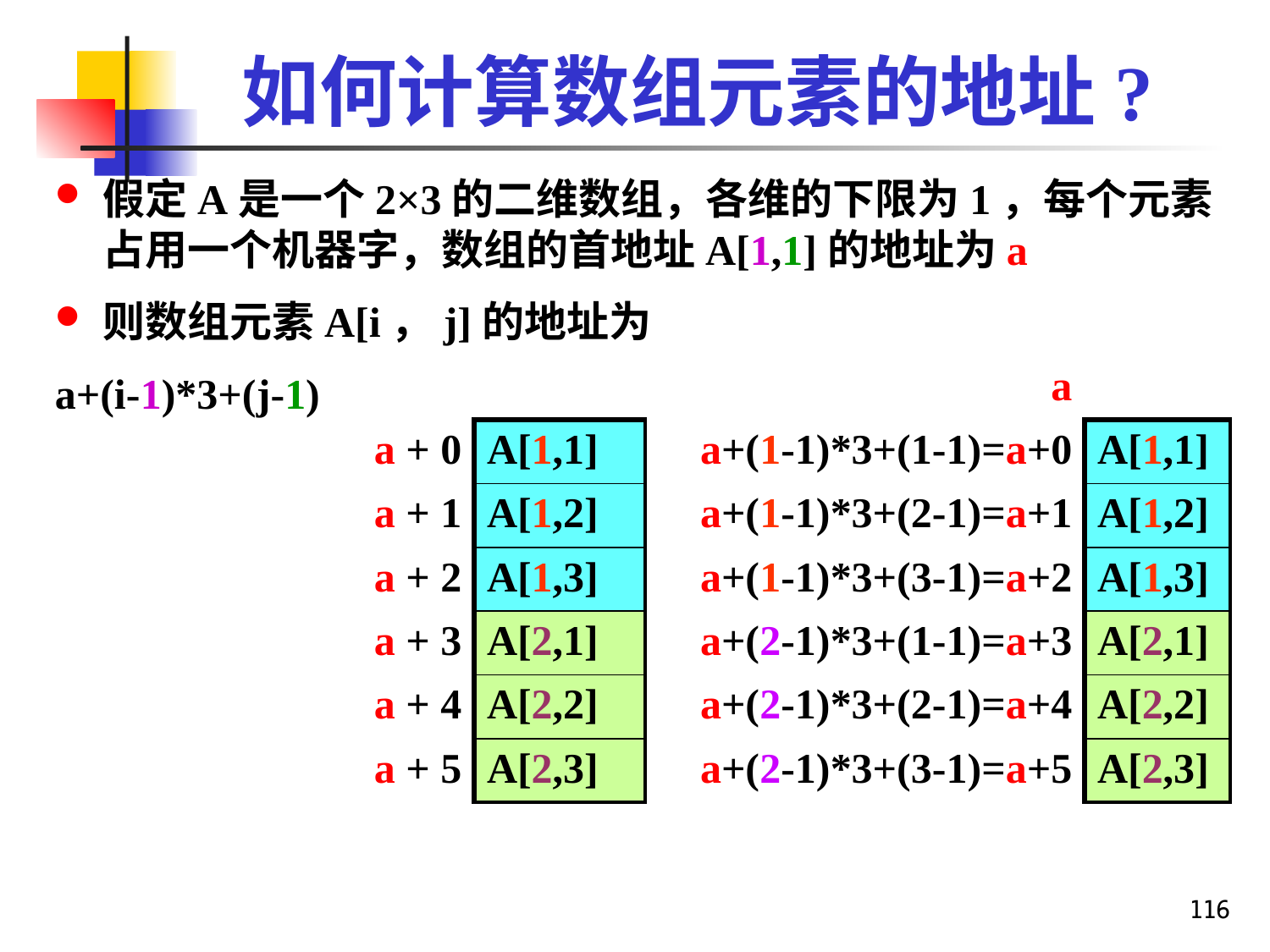

如何计算数组元素的地址?
假定A是一个2×3的二维数组，各维的下限为1，每个元素占用一个机器字，数组的首地址A[1,1]的地址为a
则数组元素A[i，j]的地址为
a+(i-1)*3+(j-1)
|  |  |
| --- | --- |
| a + 0 | A[1,1] |
| a + 1 | A[1,2] |
| a + 2 | A[1,3] |
| a + 3 | A[2,1] |
| a + 4 | A[2,2] |
| a + 5 | A[2,3] |
| a |  |
| --- | --- |
| a+(1-1)\*3+(1-1)=a+0 | A[1,1] |
| a+(1-1)\*3+(2-1)=a+1 | A[1,2] |
| a+(1-1)\*3+(3-1)=a+2 | A[1,3] |
| a+(2-1)\*3+(1-1)=a+3 | A[2,1] |
| a+(2-1)\*3+(2-1)=a+4 | A[2,2] |
| a+(2-1)\*3+(3-1)=a+5 | A[2,3] |
116